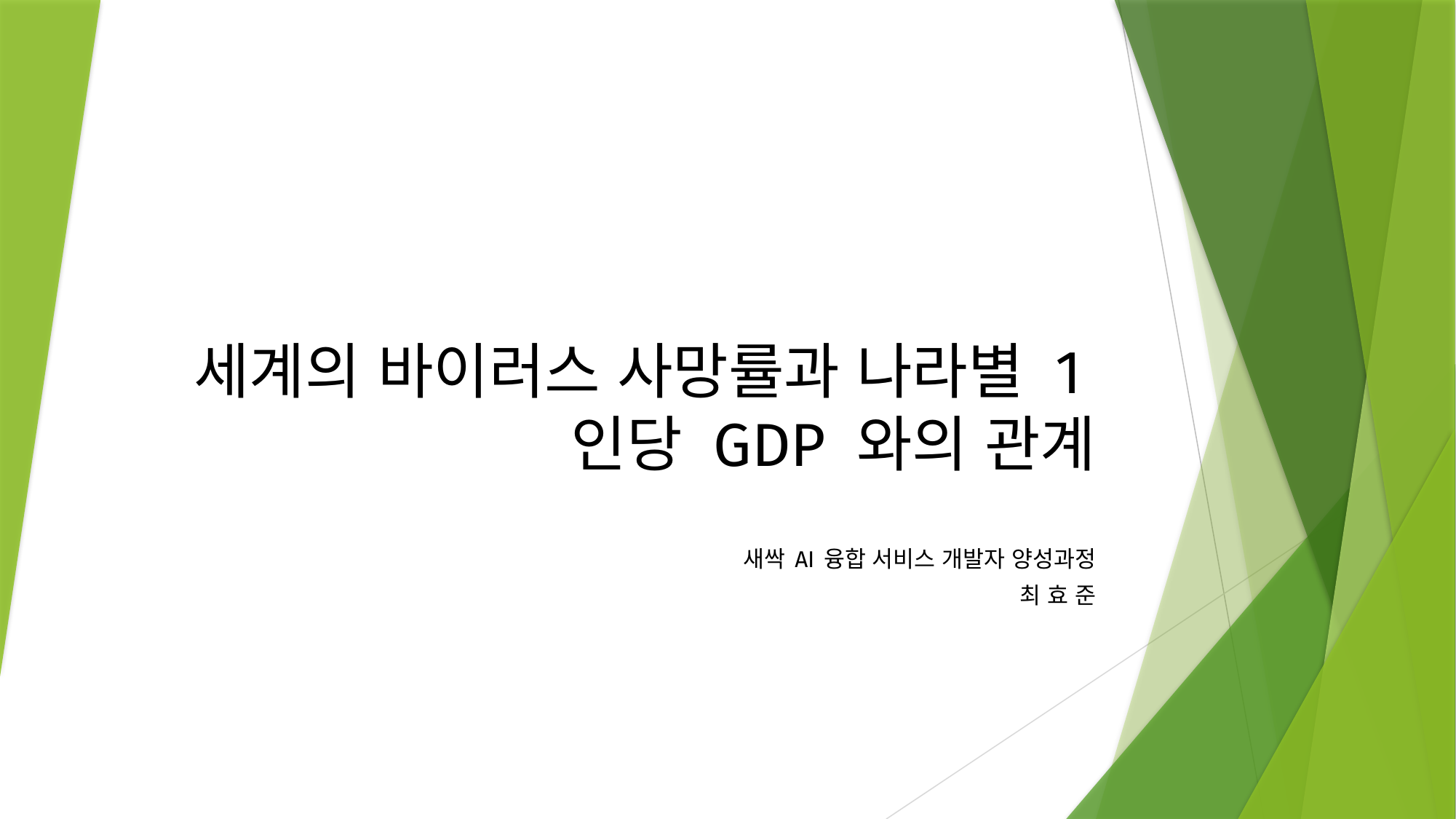

# 세계의 바이러스 사망률과 나라별 1인당 GDP 와의 관계

새싹 AI 융합 서비스 개발자 양성과정
최 효 준